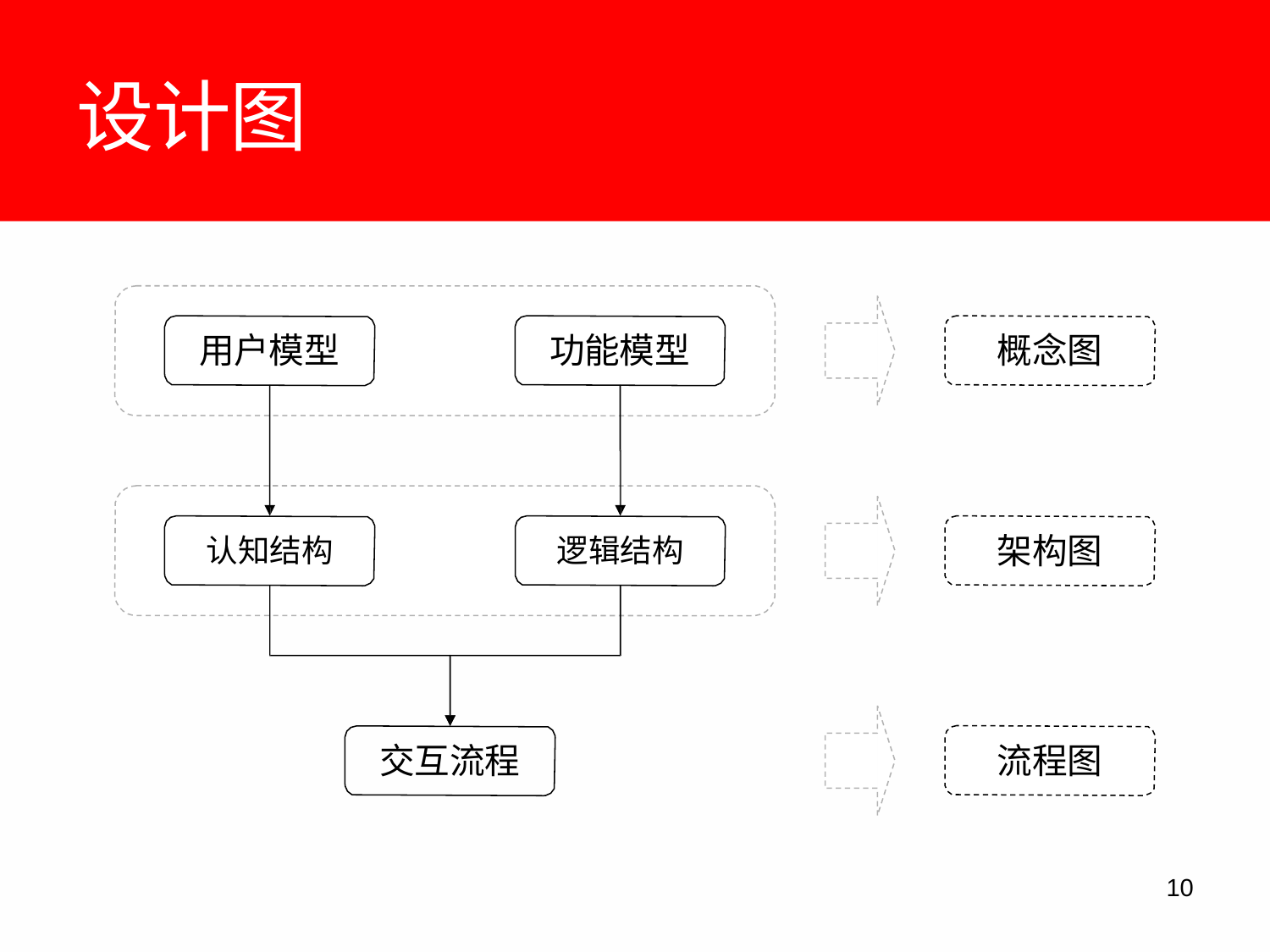

设计图

用户模型
功能模型
概念图

架构图
认知结构
逻辑结构

流程图
交互流程
10